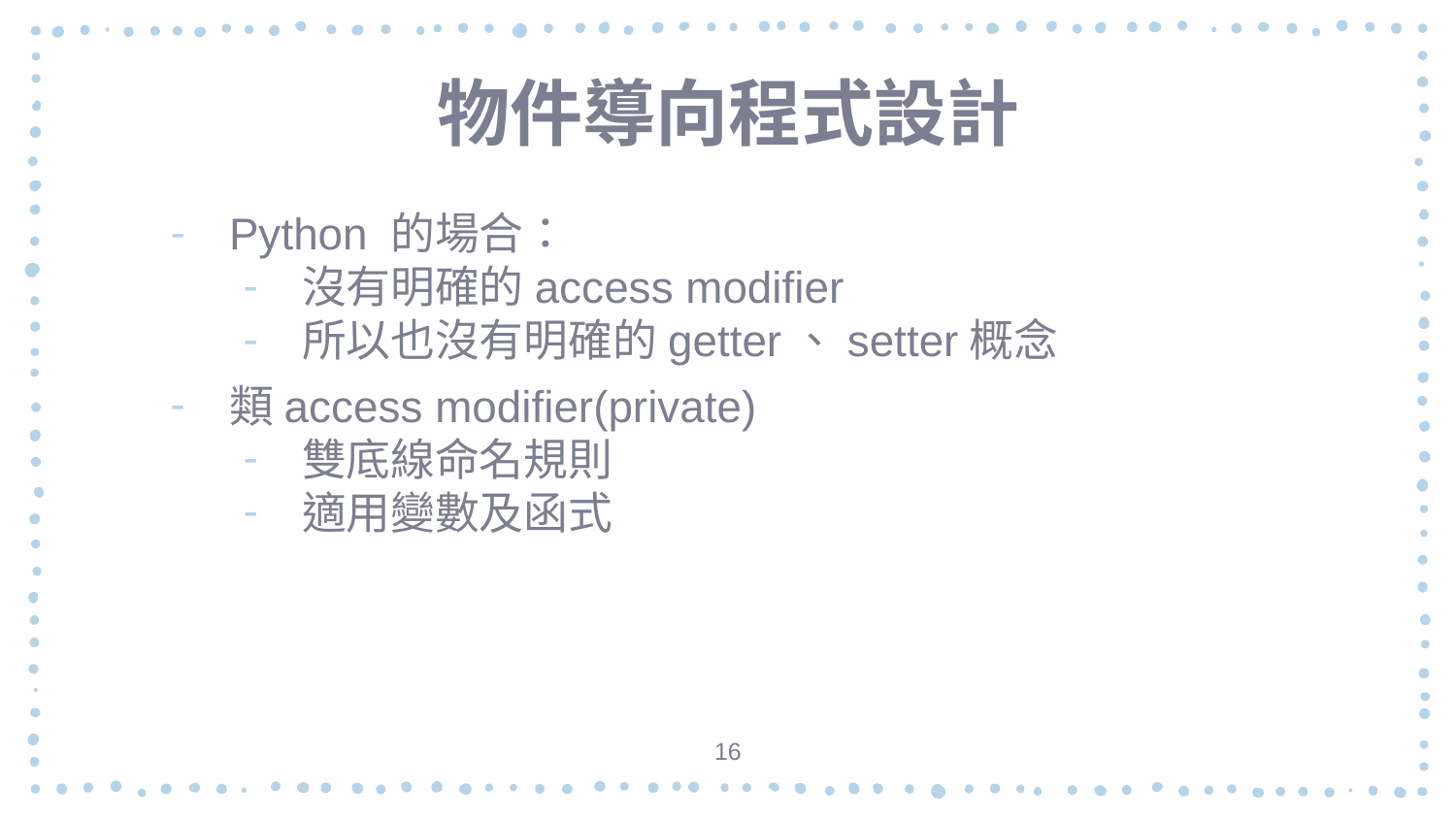

# 物件導向程式設計
Python 的場合：
沒有明確的access modifier
所以也沒有明確的getter、setter概念
類access modifier(private)
雙底線命名規則
適用變數及函式
16